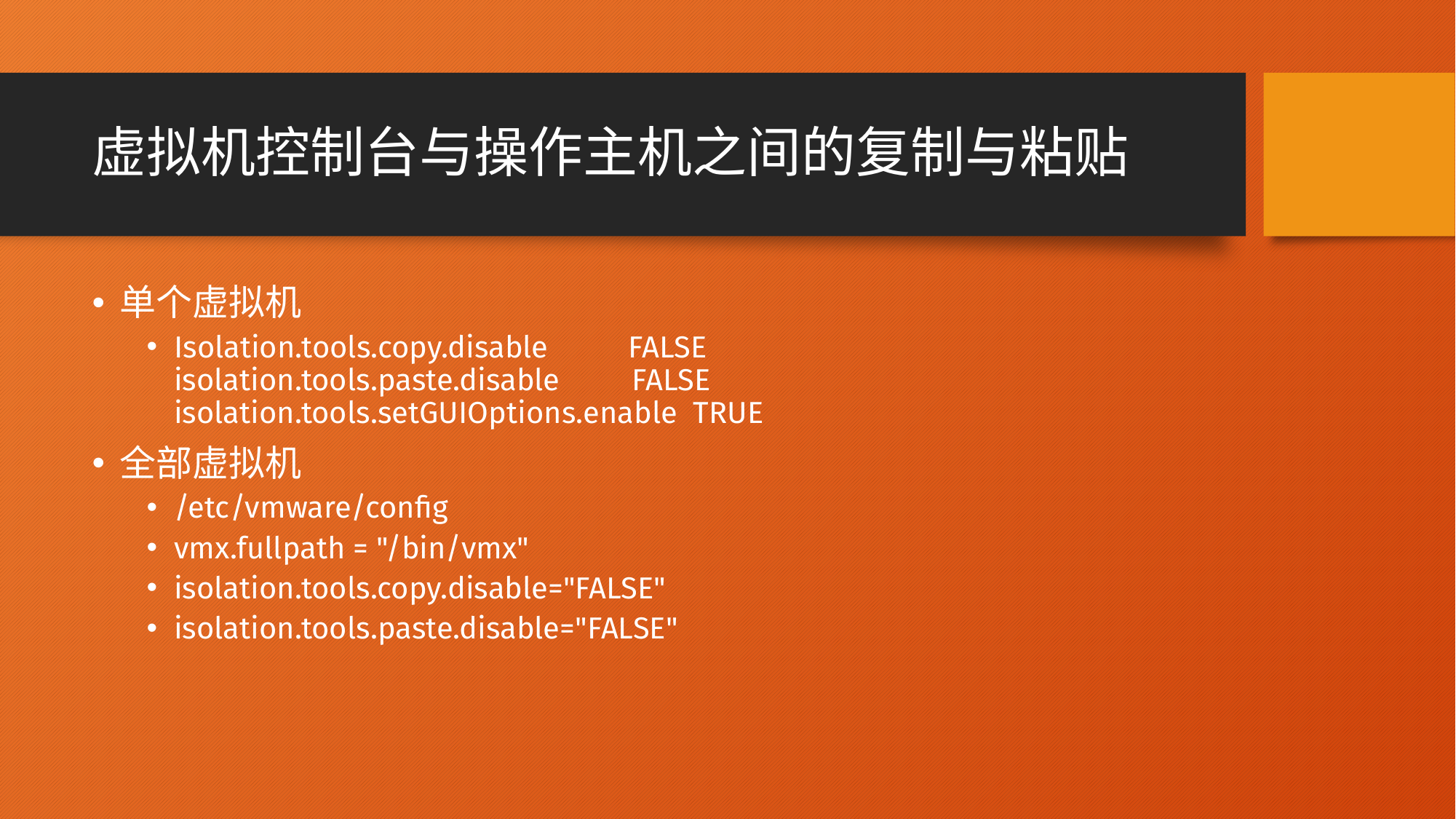

# 虚拟机控制台与操作主机之间的复制与粘贴
单个虚拟机
Isolation.tools.copy.disable          FALSE
isolation.tools.paste.disable         FALSE
isolation.tools.setGUIOptions.enable  TRUE
全部虚拟机
/etc/vmware/config
vmx.fullpath = "/bin/vmx"
isolation.tools.copy.disable="FALSE"
isolation.tools.paste.disable="FALSE"